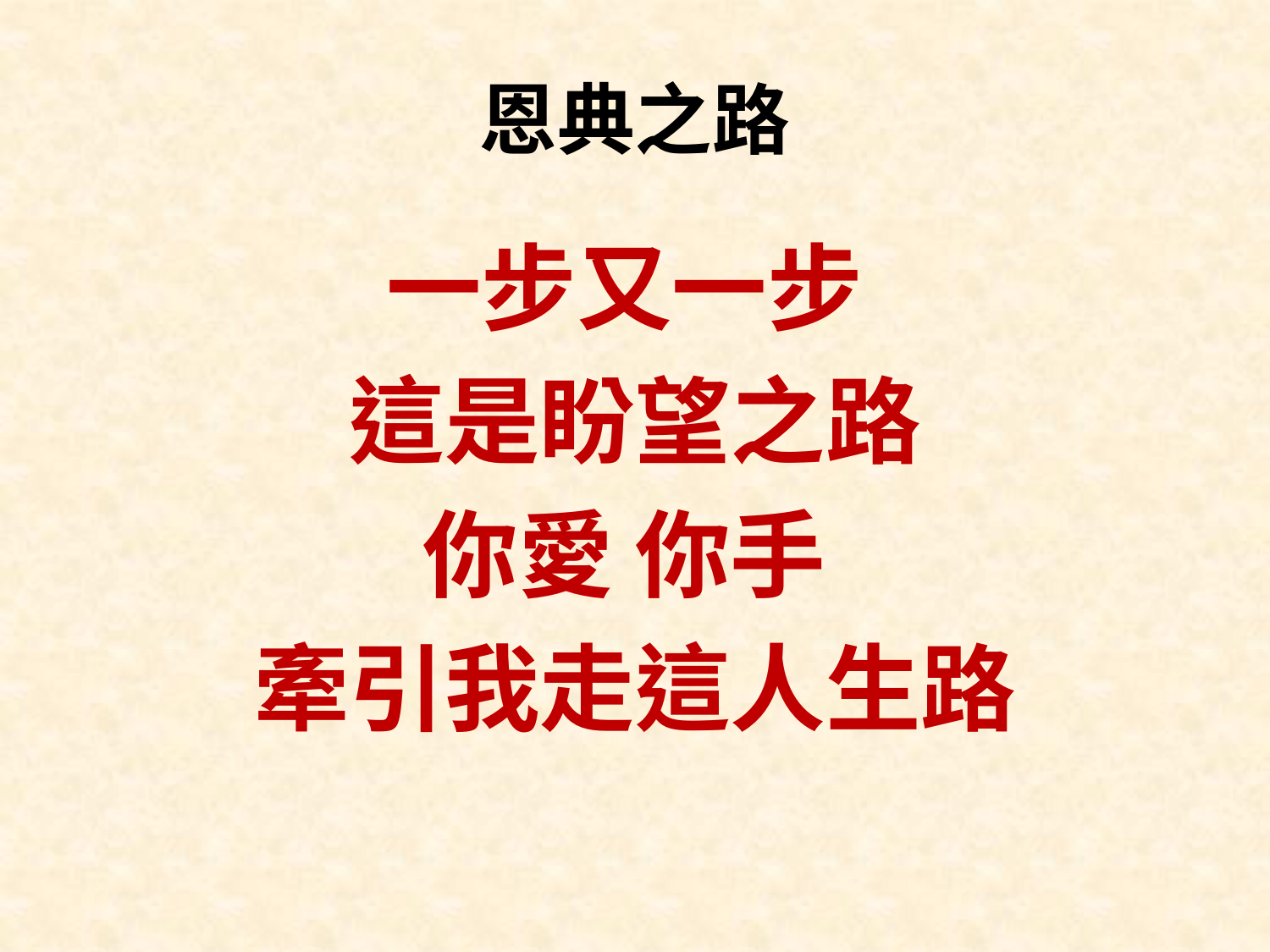

# 恩典之路
一步又一步
這是盼望之路
你愛 你手
牽引我走這人生路